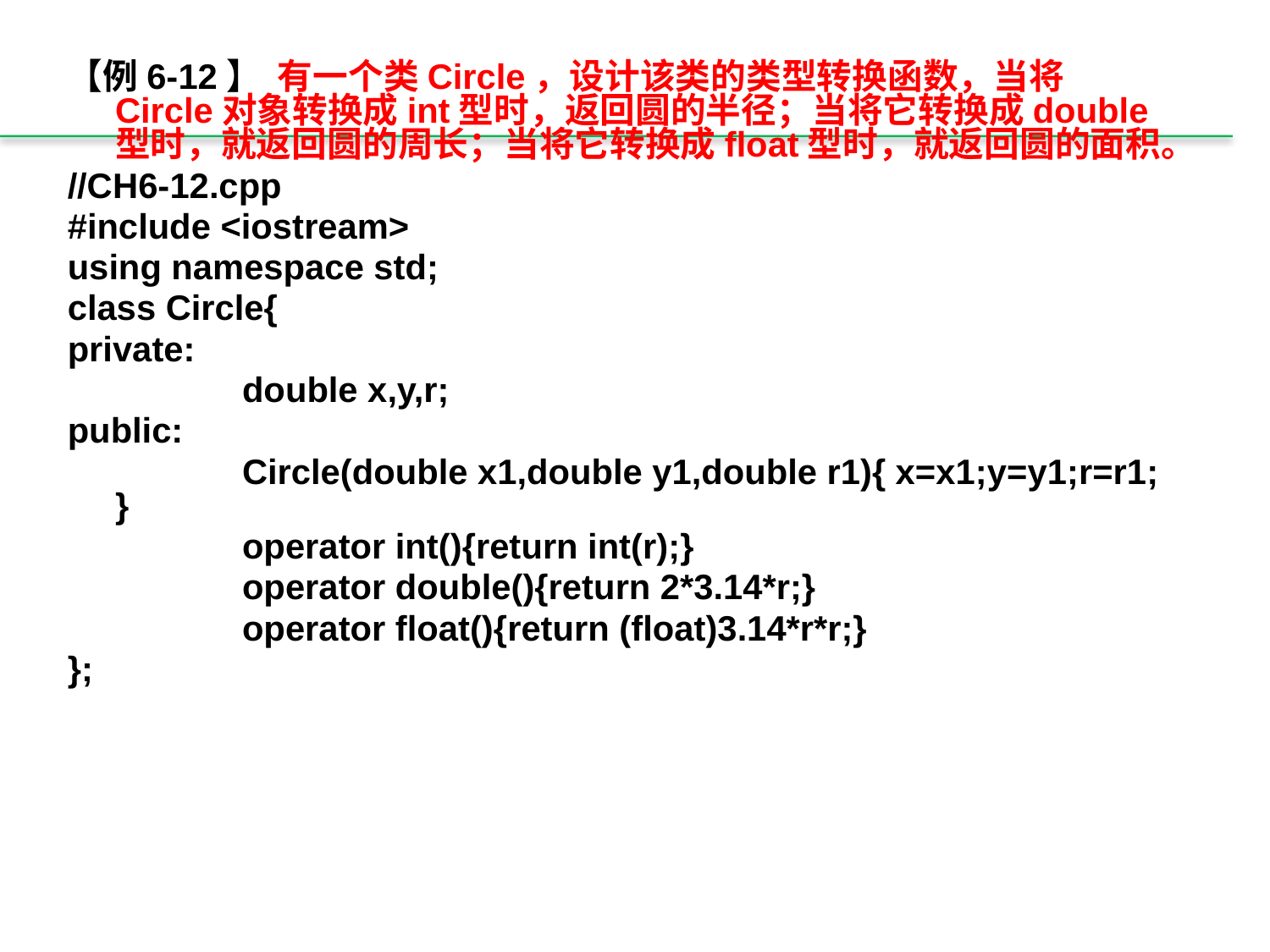

【例6-12】  有一个类Circle，设计该类的类型转换函数，当将Circle对象转换成int型时，返回圆的半径；当将它转换成double型时，就返回圆的周长；当将它转换成float型时，就返回圆的面积。
//CH6-12.cpp
#include <iostream>
using namespace std;
class Circle{
private:
		double x,y,r;
public:
		Circle(double x1,double y1,double r1){ x=x1;y=y1;r=r1; }
		operator int(){return int(r);}
		operator double(){return 2*3.14*r;}
		operator float(){return (float)3.14*r*r;}
};